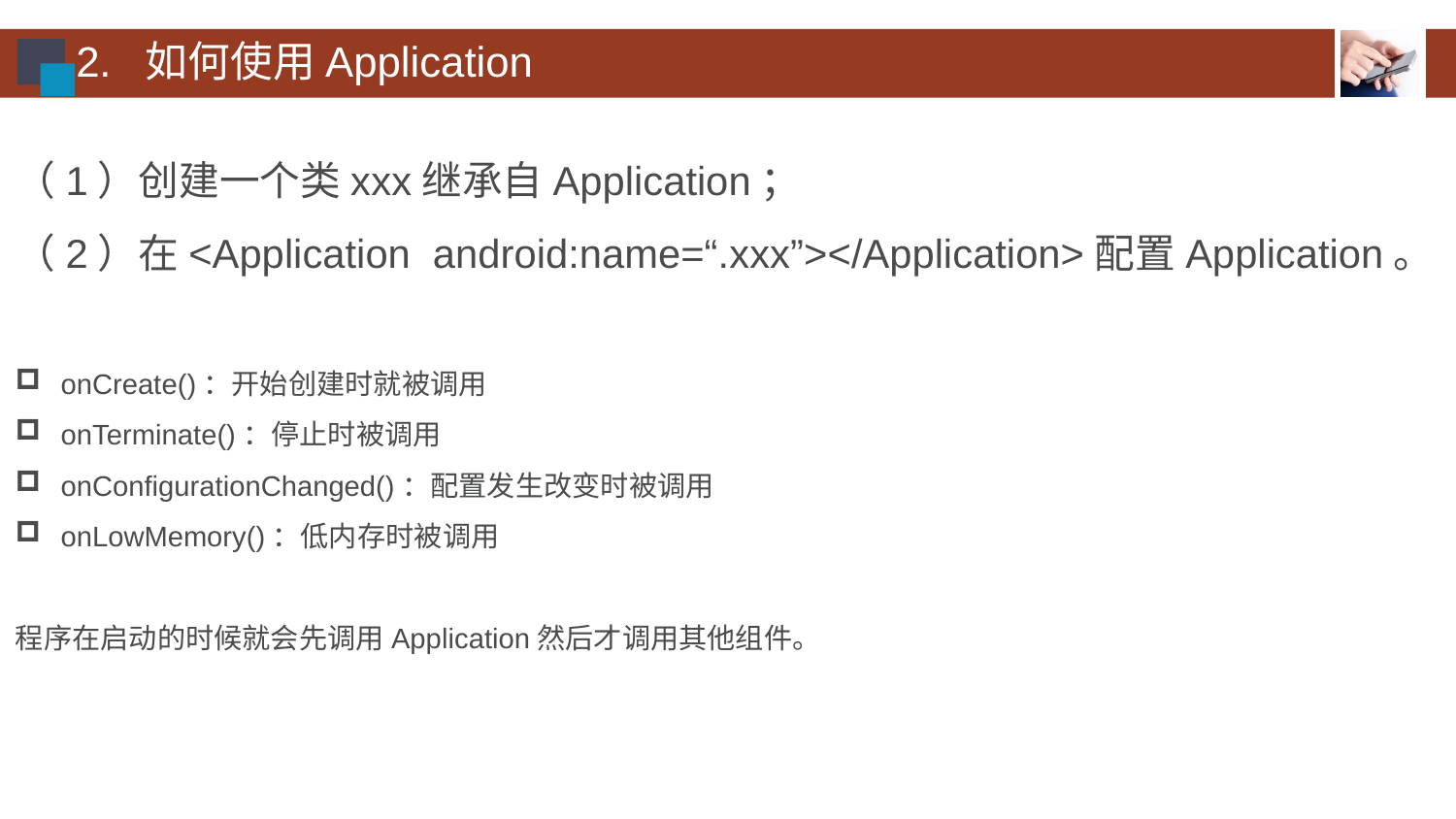

# 2.  如何使用Application

（1）创建一个类xxx继承自Application；
（2）在<Application  android:name=“.xxx”></Application>配置Application。

onCreate()：开始创建时就被调用
onTerminate()：停止时被调用
onConfigurationChanged()：配置发生改变时被调用
onLowMemory()：低内存时被调用

程序在启动的时候就会先调用Application然后才调用其他组件。